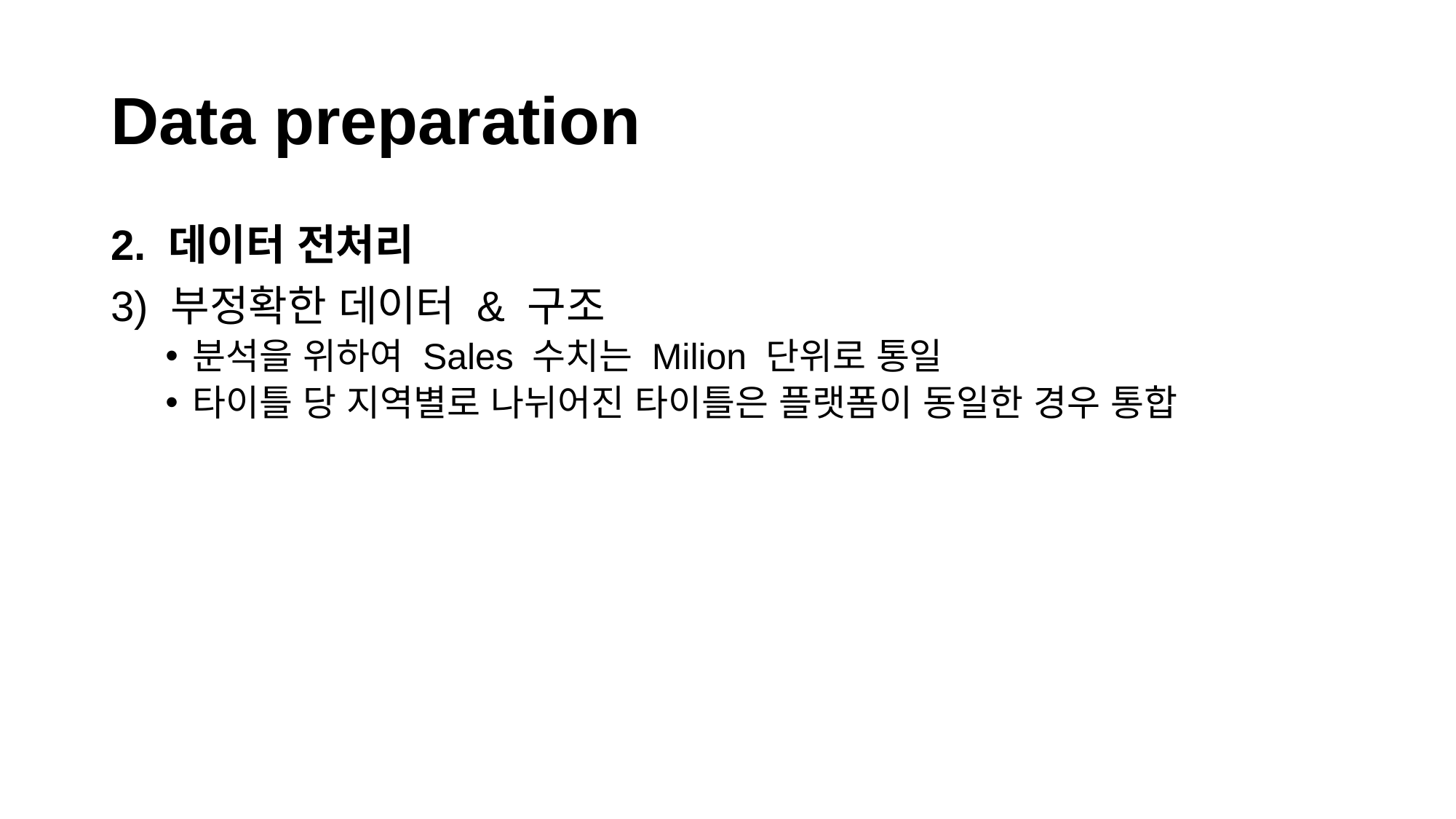

# Data preparation
2. 데이터 전처리
3) 부정확한 데이터 & 구조
분석을 위하여 Sales 수치는 Milion 단위로 통일
타이틀 당 지역별로 나뉘어진 타이틀은 플랫폼이 동일한 경우 통합